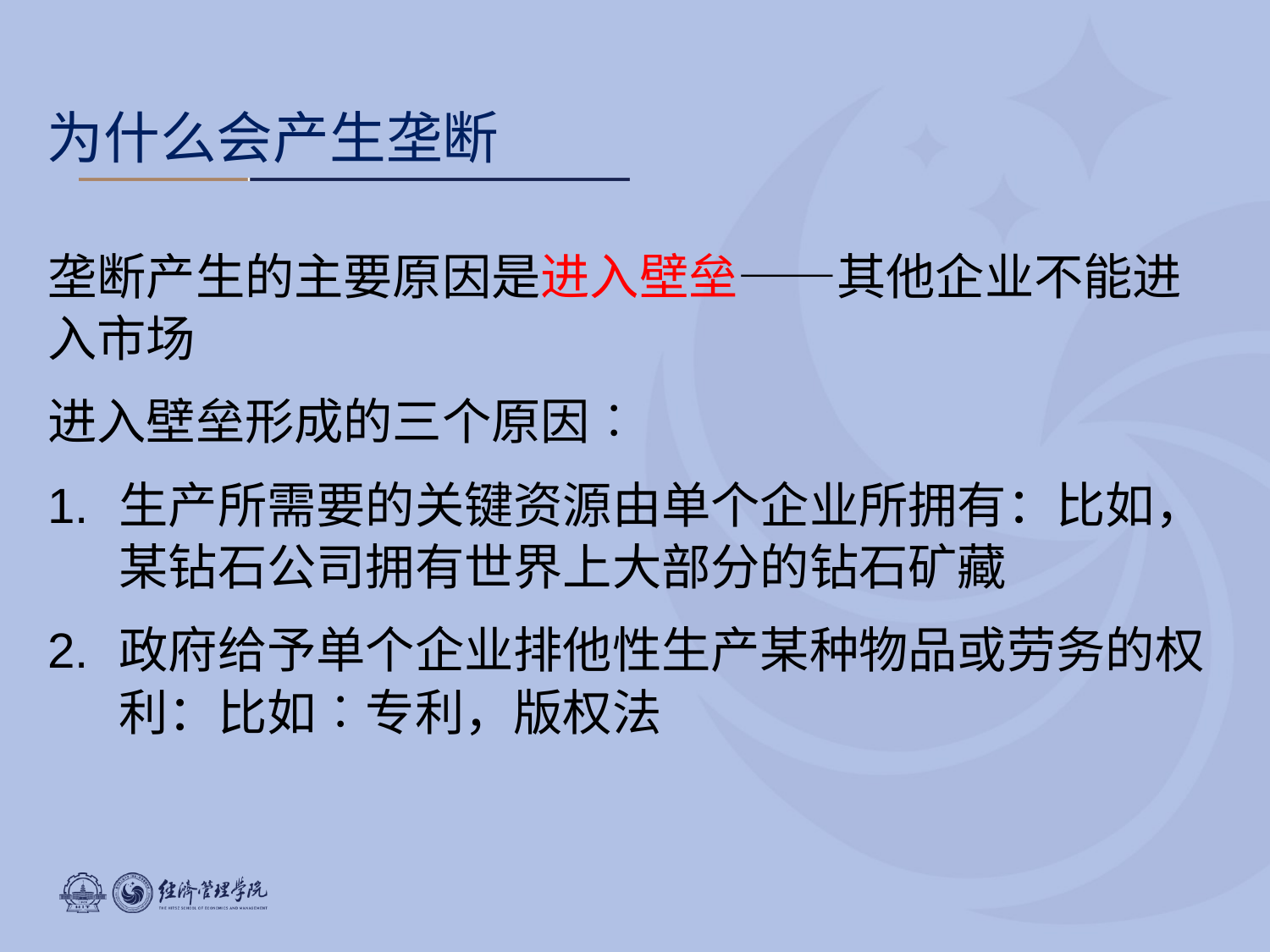

为什么会产生垄断
垄断产生的主要原因是进入壁垒——其他企业不能进入市场
进入壁垒形成的三个原因︰
生产所需要的关键资源由单个企业所拥有：比如，某钻石公司拥有世界上大部分的钻石矿藏
政府给予单个企业排他性生产某种物品或劳务的权利：比如︰专利，版权法